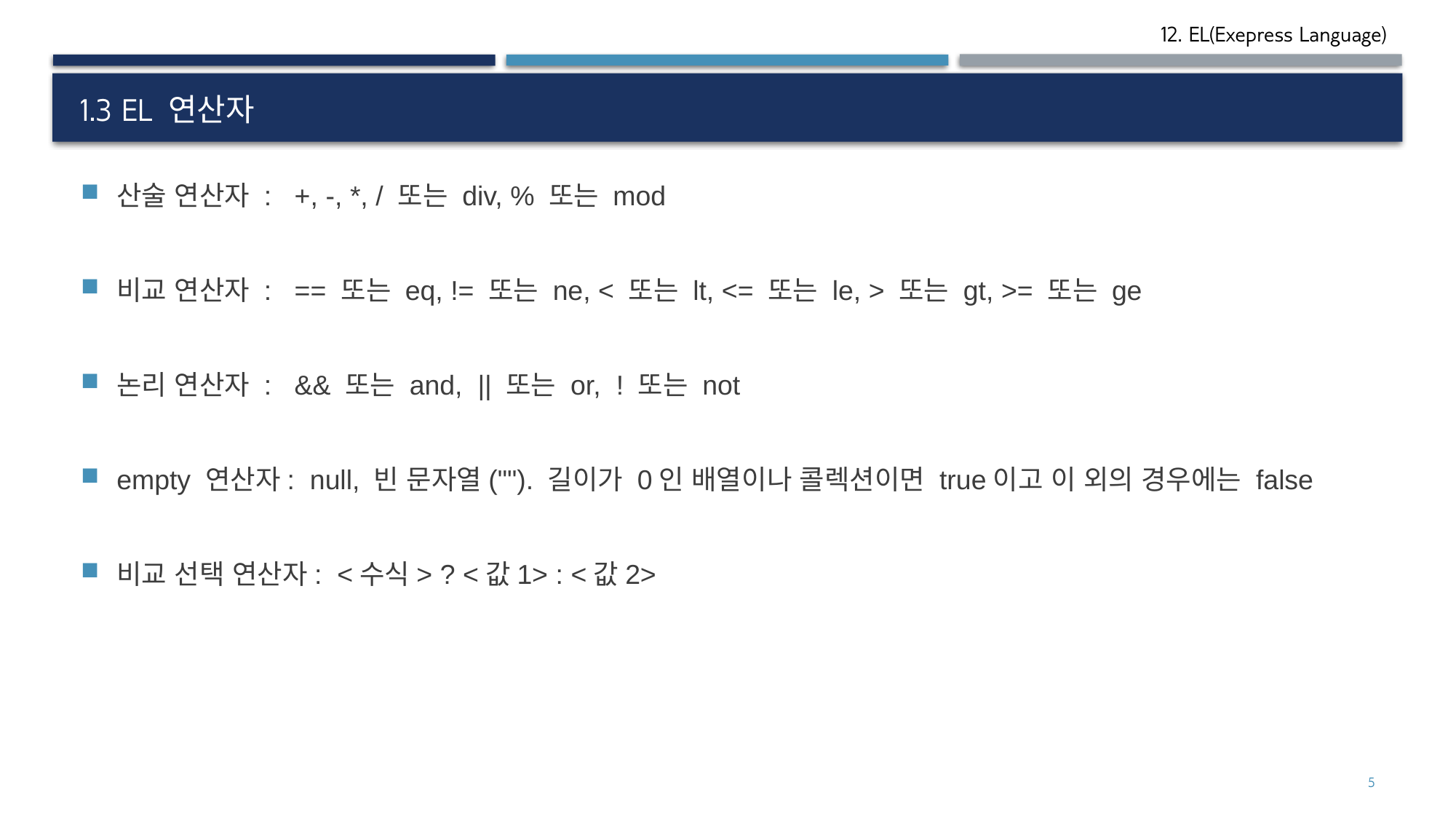

# 1.3 EL 연산자
산술 연산자 :   +, -, *, / 또는 div, % 또는 mod

비교 연산자 :   == 또는 eq, != 또는 ne, < 또는 lt, <= 또는 le, > 또는 gt, >= 또는 ge

논리 연산자 :   && 또는 and,  || 또는 or,  ! 또는 not

empty 연산자:  null, 빈 문자열(""). 길이가 0인 배열이나 콜렉션이면 true이고 이 외의 경우에는 false

비교 선택 연산자:  <수식> ? <값1> : <값2>
5